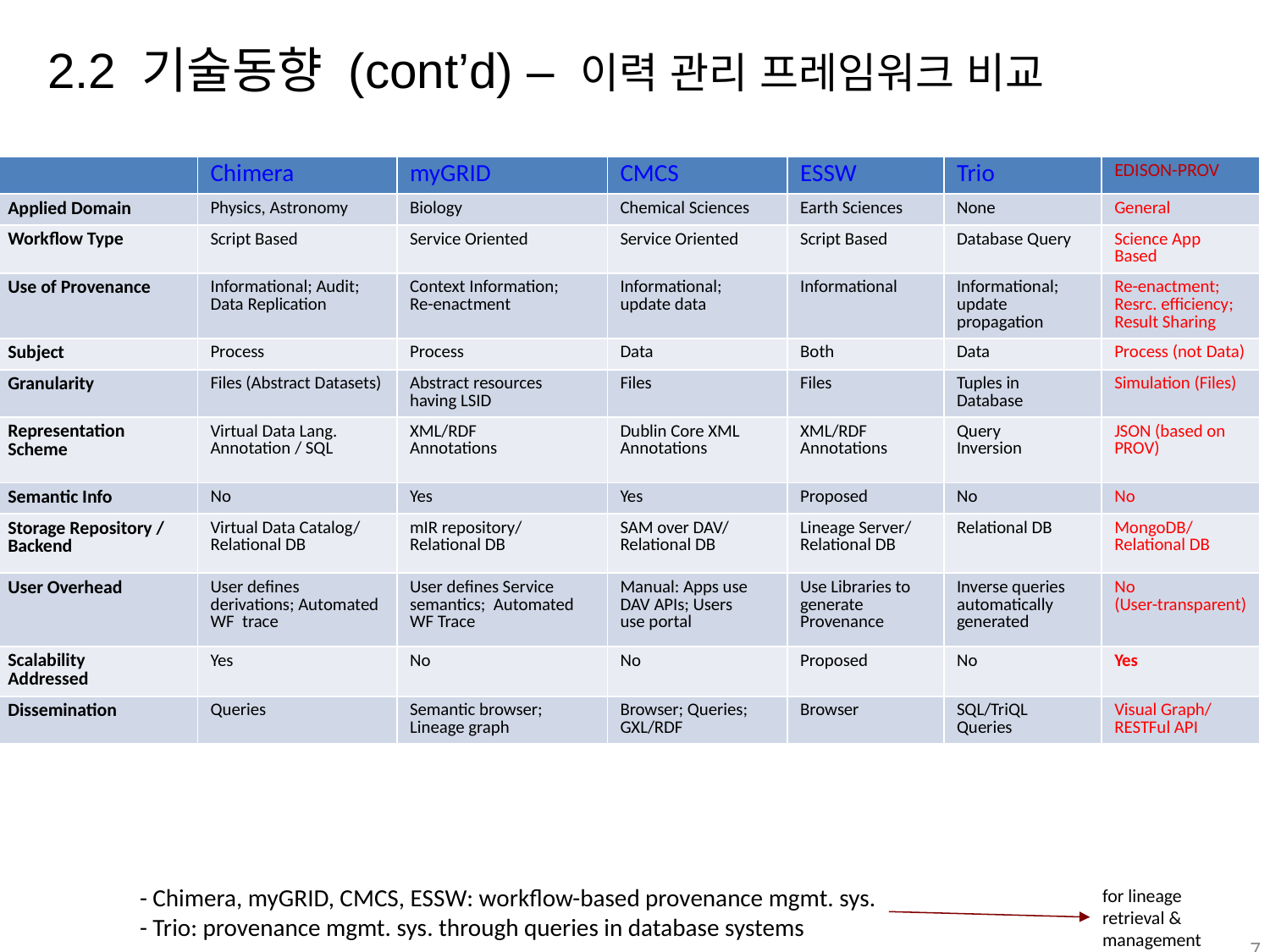

2.2 기술동향 (cont’d) – 이력 관리 프레임워크 비교
|  | Chimera | myGRID | CMCS | ESSW | Trio | EDISON-PROV |
| --- | --- | --- | --- | --- | --- | --- |
| Applied Domain | Physics, Astronomy | Biology | Chemical Sciences | Earth Sciences | None | General |
| Workflow Type | Script Based | Service Oriented | Service Oriented | Script Based | Database Query | Science App Based |
| Use of Provenance | Informational; Audit; Data Replication | Context Information; Re-enactment | Informational; update data | Informational | Informational; update propagation | Re-enactment; Resrc. efficiency; Result Sharing |
| Subject | Process | Process | Data | Both | Data | Process (not Data) |
| Granularity | Files (Abstract Datasets) | Abstract resources having LSID | Files | Files | Tuples in Database | Simulation (Files) |
| Representation Scheme | Virtual Data Lang. Annotation / SQL | XML/RDF Annotations | Dublin Core XML Annotations | XML/RDF Annotations | Query Inversion | JSON (based on PROV) |
| Semantic Info | No | Yes | Yes | Proposed | No | No |
| Storage Repository /Backend | Virtual Data Catalog/ Relational DB | mIR repository/ Relational DB | SAM over DAV/ Relational DB | Lineage Server/ Relational DB | Relational DB | MongoDB/ Relational DB |
| User Overhead | User defines derivations; Automated WF trace | User defines Service semantics; Automated WF Trace | Manual: Apps use DAV APIs; Users use portal | Use Libraries to generate Provenance | Inverse queries automatically generated | No (User-transparent) |
| Scalability Addressed | Yes | No | No | Proposed | No | Yes |
| Dissemination | Queries | Semantic browser; Lineage graph | Browser; Queries; GXL/RDF | Browser | SQL/TriQL Queries | Visual Graph/ RESTFul API |
- Chimera, myGRID, CMCS, ESSW: workflow-based provenance mgmt. sys.
- Trio: provenance mgmt. sys. through queries in database systems
for lineage
retrieval &
management
7